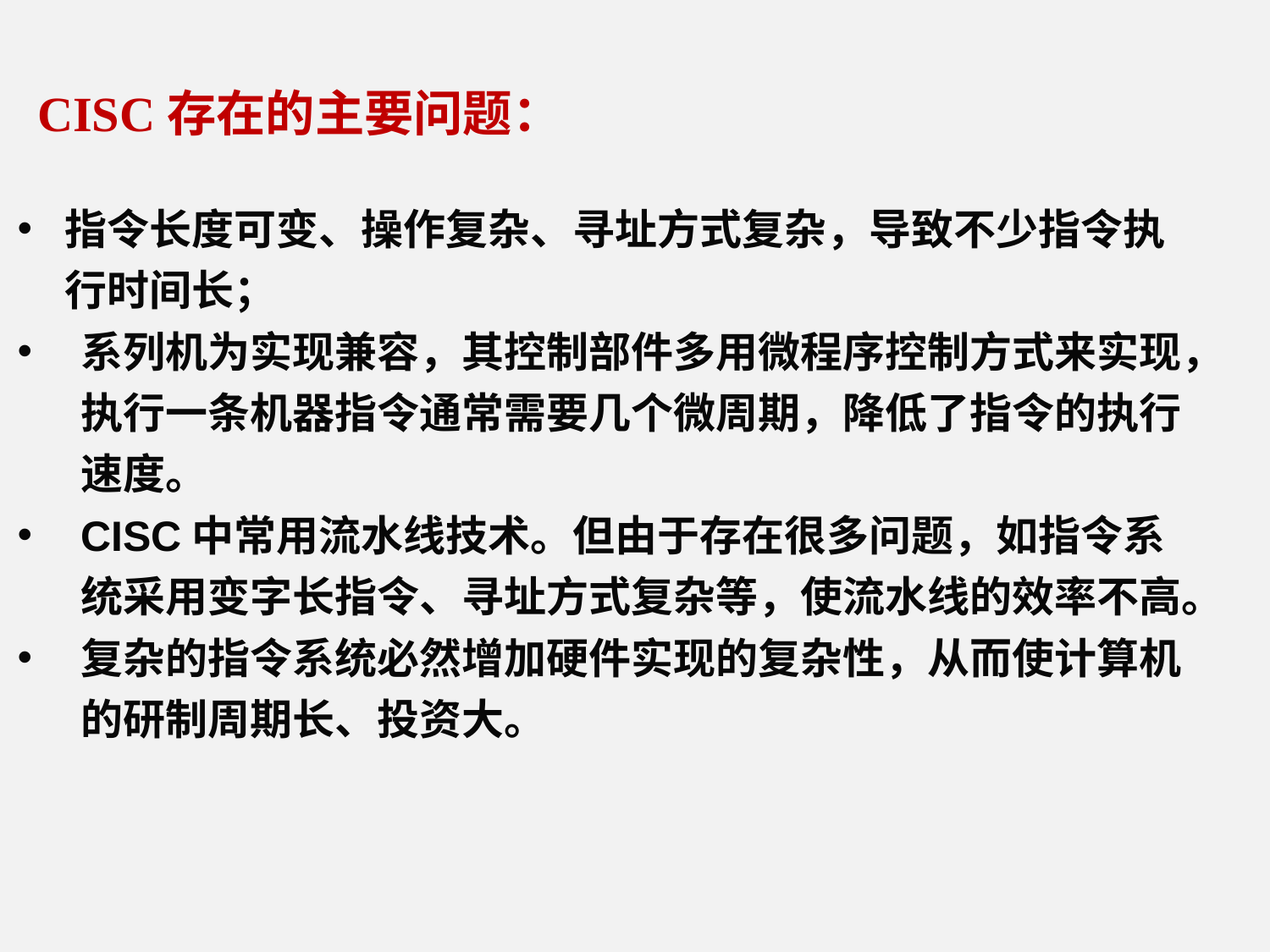

CISC存在的主要问题：
指令长度可变、操作复杂、寻址方式复杂，导致不少指令执行时间长；
系列机为实现兼容，其控制部件多用微程序控制方式来实现，执行一条机器指令通常需要几个微周期，降低了指令的执行速度。
CISC中常用流水线技术。但由于存在很多问题，如指令系统采用变字长指令、寻址方式复杂等，使流水线的效率不高。
复杂的指令系统必然增加硬件实现的复杂性，从而使计算机的研制周期长、投资大。